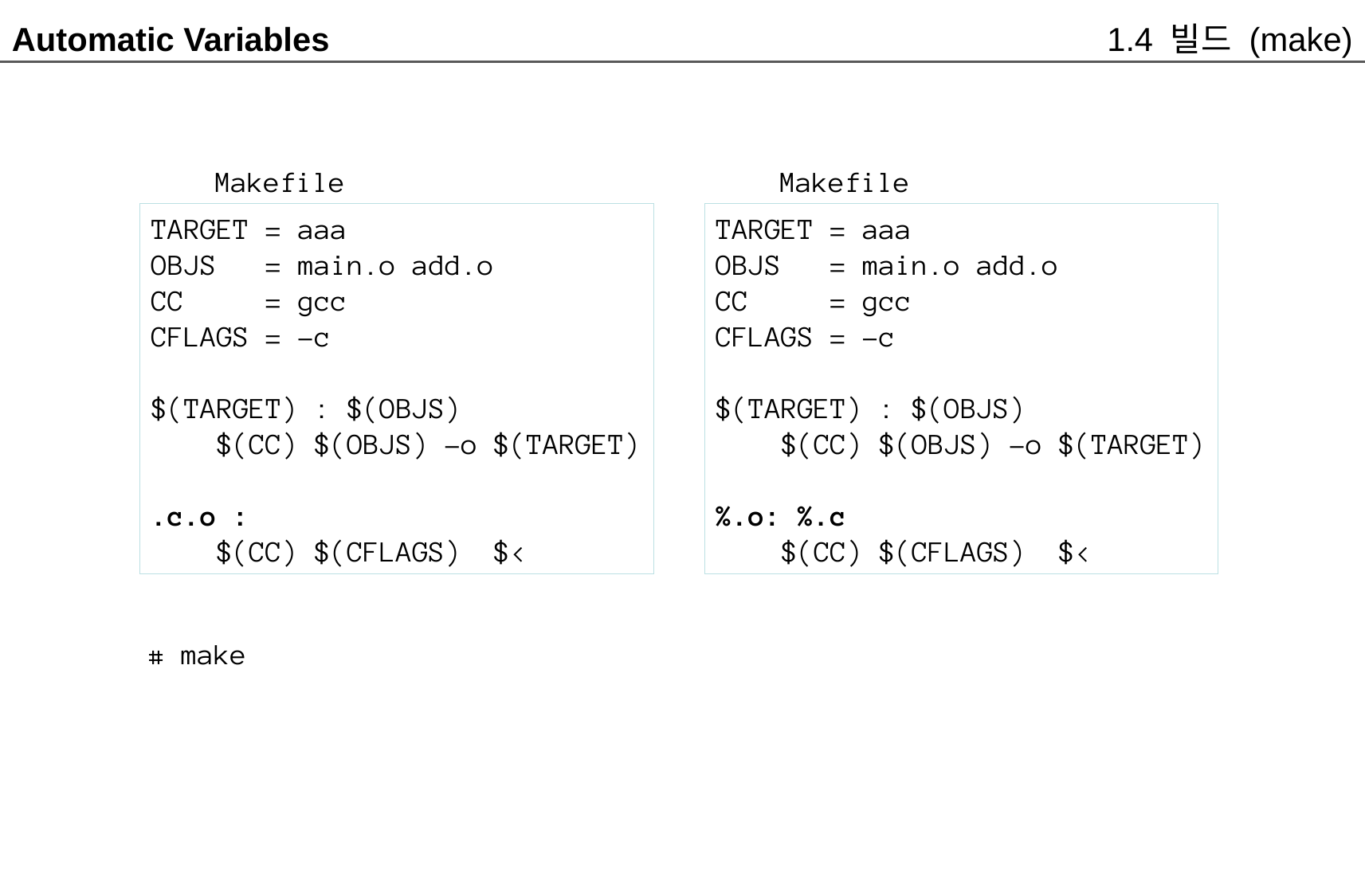

Automatic Variables
1.4 빌드 (make)
Makefile
Makefile
TARGET = aaa
OBJS   = main.o add.o
CC     = gcc
CFLAGS = -c

$(TARGET) : $(OBJS)
    $(CC) $(OBJS) -o $(TARGET)

.c.o :
    $(CC) $(CFLAGS)  $<
TARGET = aaa
OBJS   = main.o add.o
CC     = gcc
CFLAGS = -c

$(TARGET) : $(OBJS)
    $(CC) $(OBJS) -o $(TARGET)

%.o: %.c
    $(CC) $(CFLAGS)  $<
# make